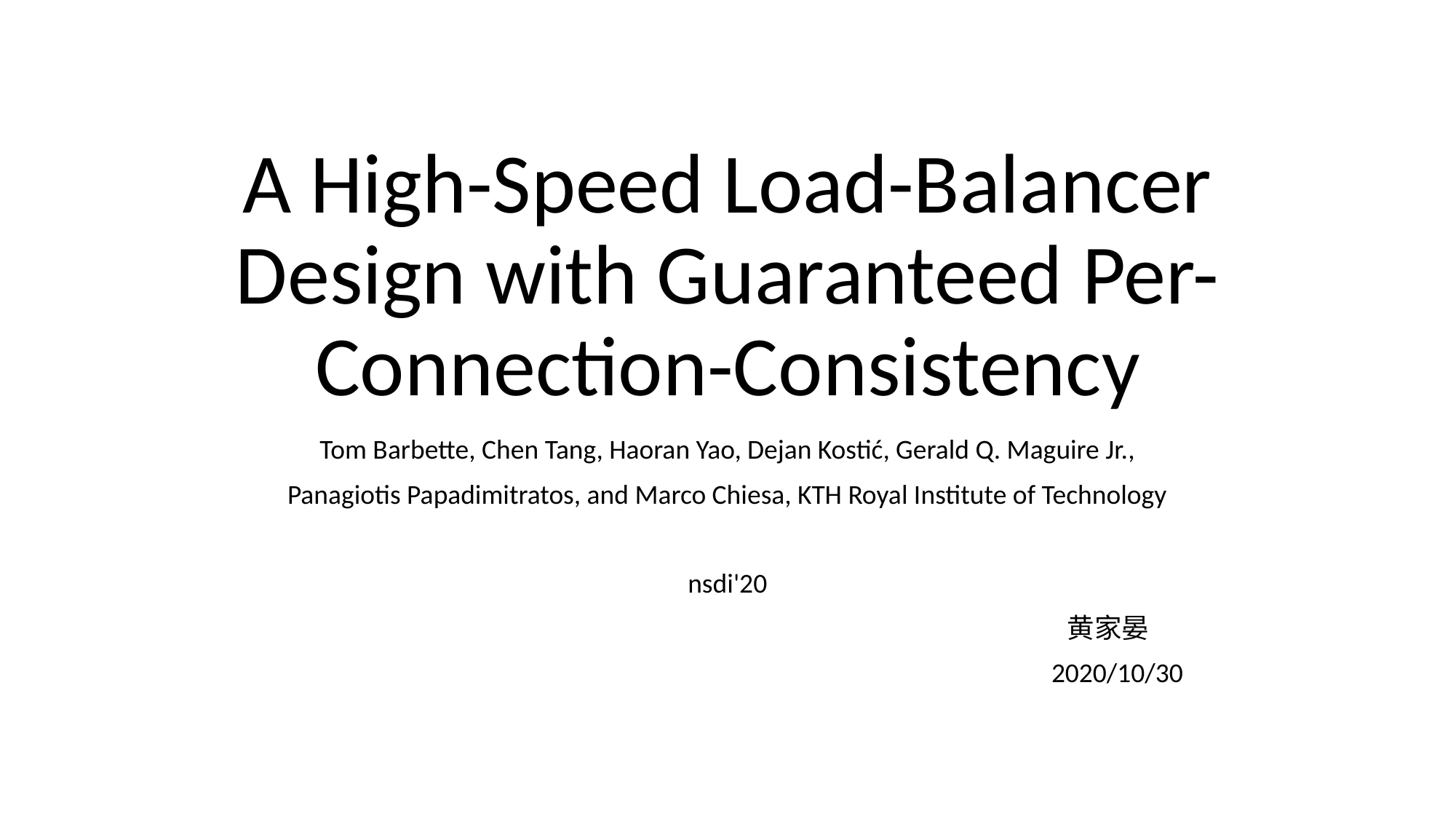

# A High-Speed Load-Balancer Design with Guaranteed Per-Connection-Consistency
Tom Barbette, Chen Tang, Haoran Yao, Dejan Kostić, Gerald Q. Maguire Jr.,
Panagiotis Papadimitratos, and Marco Chiesa, KTH Royal Institute of Technology

nsdi'20
                                                                                                                           黄家晏
                                                                                                                              2020/10/30